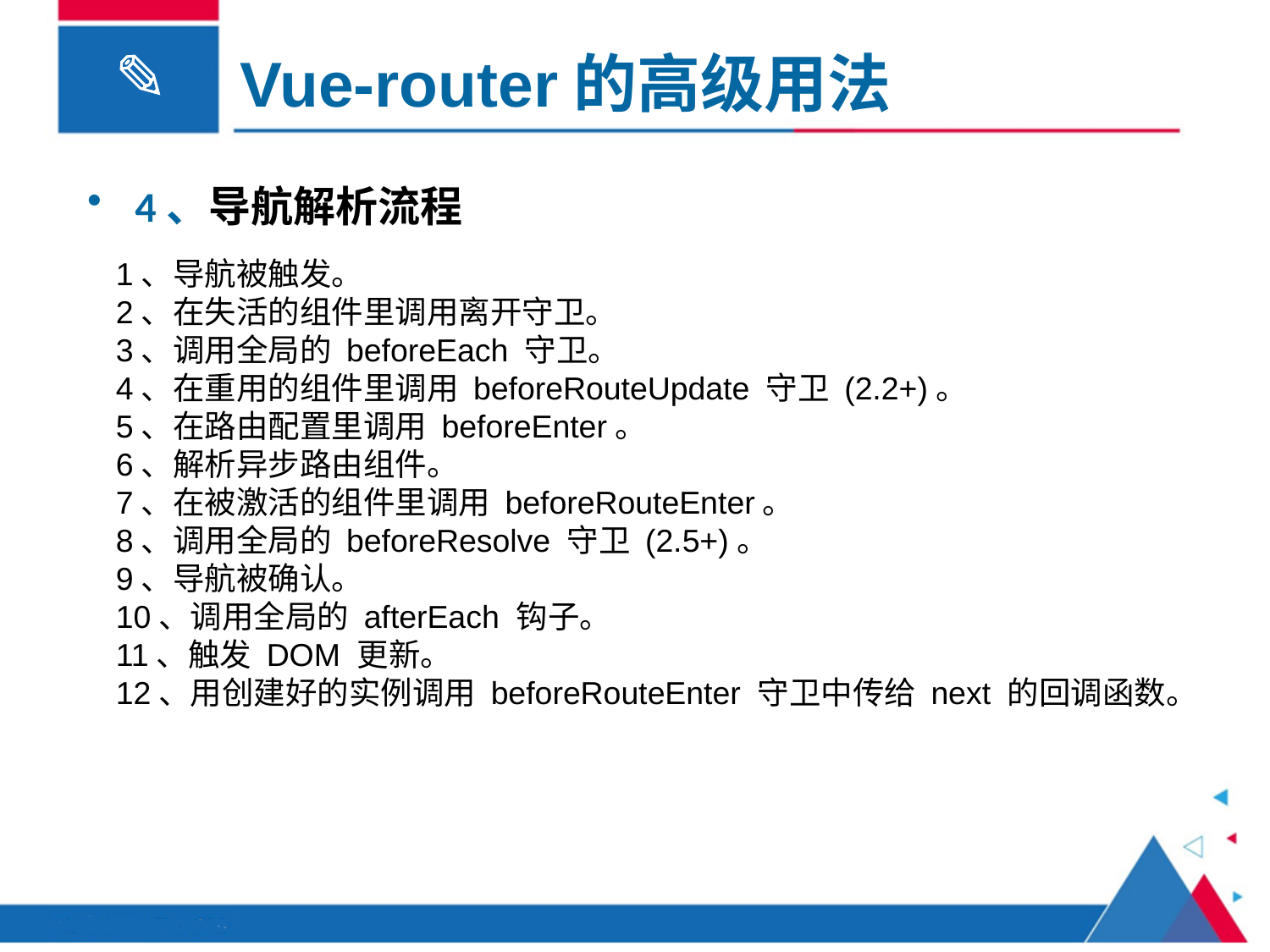

Vue-router的高级用法
4、导航解析流程

1、导航被触发。
2、在失活的组件里调用离开守卫。
3、调用全局的 beforeEach 守卫。
4、在重用的组件里调用 beforeRouteUpdate 守卫 (2.2+)。
5、在路由配置里调用 beforeEnter。
6、解析异步路由组件。
7、在被激活的组件里调用 beforeRouteEnter。
8、调用全局的 beforeResolve 守卫 (2.5+)。
9、导航被确认。
10、调用全局的 afterEach 钩子。
11、触发 DOM 更新。
12、用创建好的实例调用 beforeRouteEnter 守卫中传给 next 的回调函数。